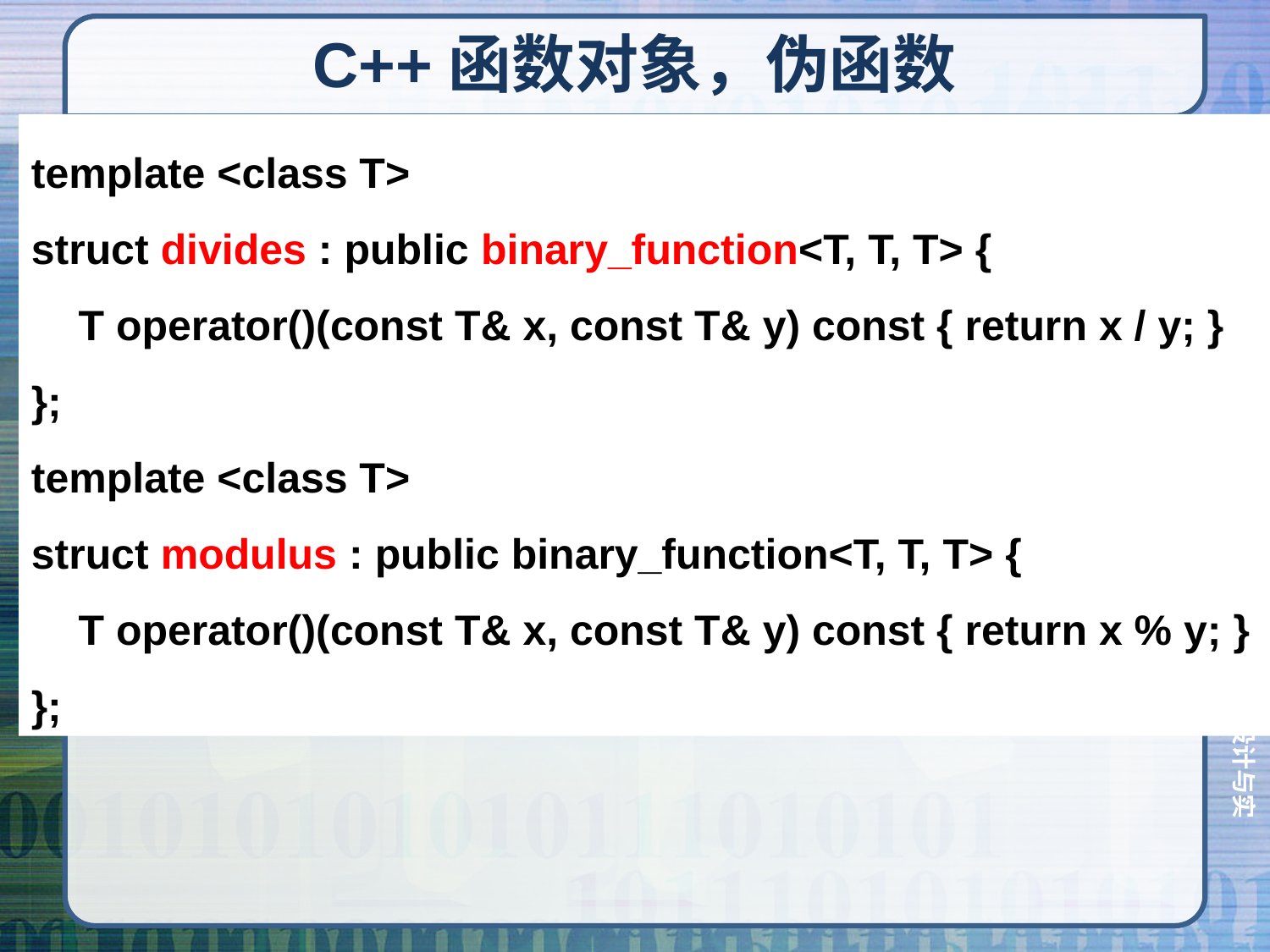

# C++函数对象，伪函数
template <class T>
struct divides : public binary_function<T, T, T> {
    T operator()(const T& x, const T& y) const { return x / y; }
};
template <class T>
struct modulus : public binary_function<T, T, T> {
    T operator()(const T& x, const T& y) const { return x % y; }
};